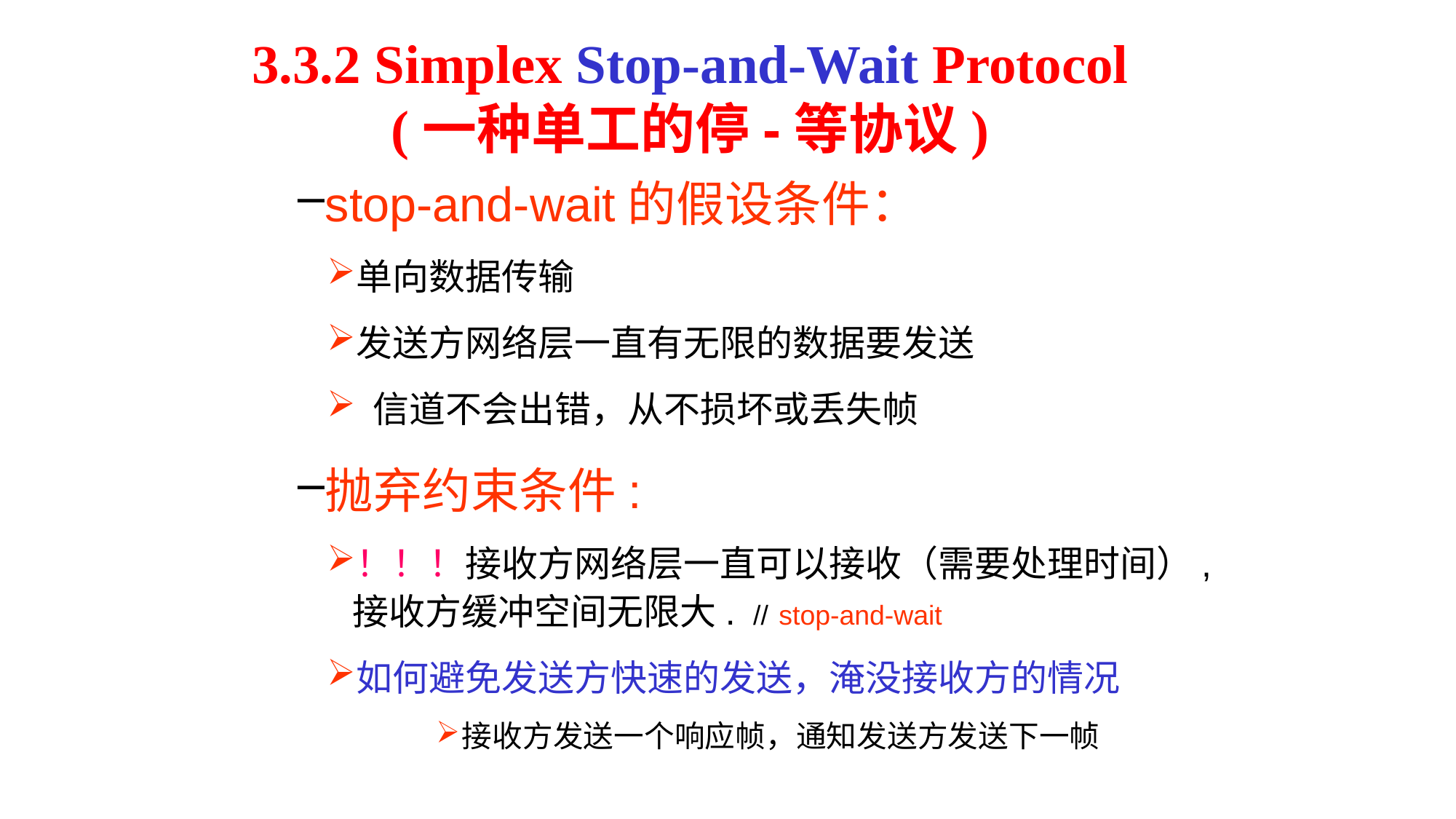

3.3.2 Simplex Stop-and-Wait Protocol
(一种单工的停-等协议)
stop-and-wait的假设条件：
单向数据传输
发送方网络层一直有无限的数据要发送
 信道不会出错，从不损坏或丢失帧
抛弃约束条件:
！！！接收方网络层一直可以接收（需要处理时间）,接收方缓冲空间无限大.  // stop-and-wait
如何避免发送方快速的发送，淹没接收方的情况
接收方发送一个响应帧，通知发送方发送下一帧